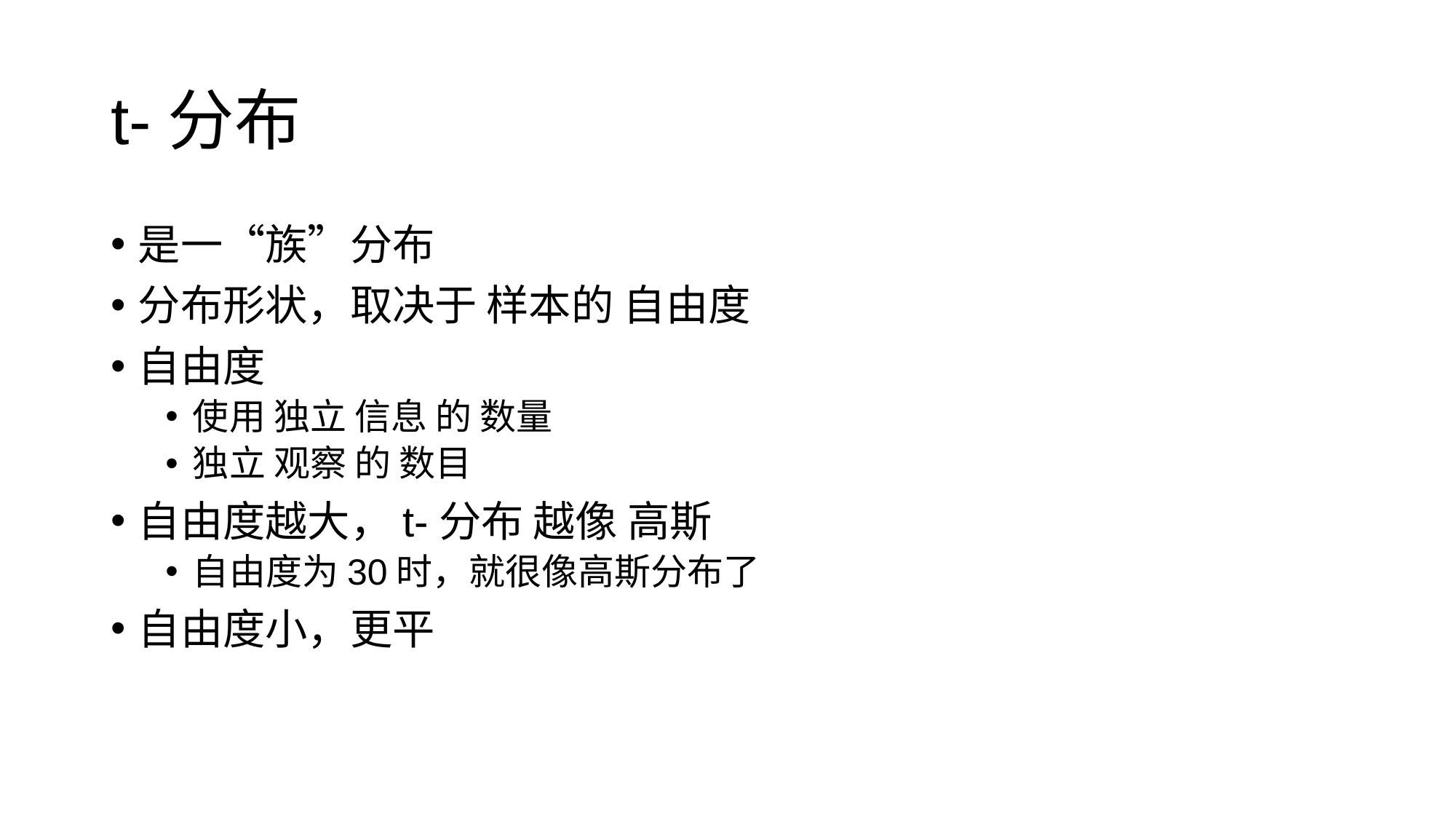

# t-分布
是一“族”分布
分布形状，取决于 样本的 自由度
自由度
使用 独立 信息 的 数量
独立 观察 的 数目
自由度越大，t-分布 越像 高斯
自由度为30时，就很像高斯分布了
自由度小，更平